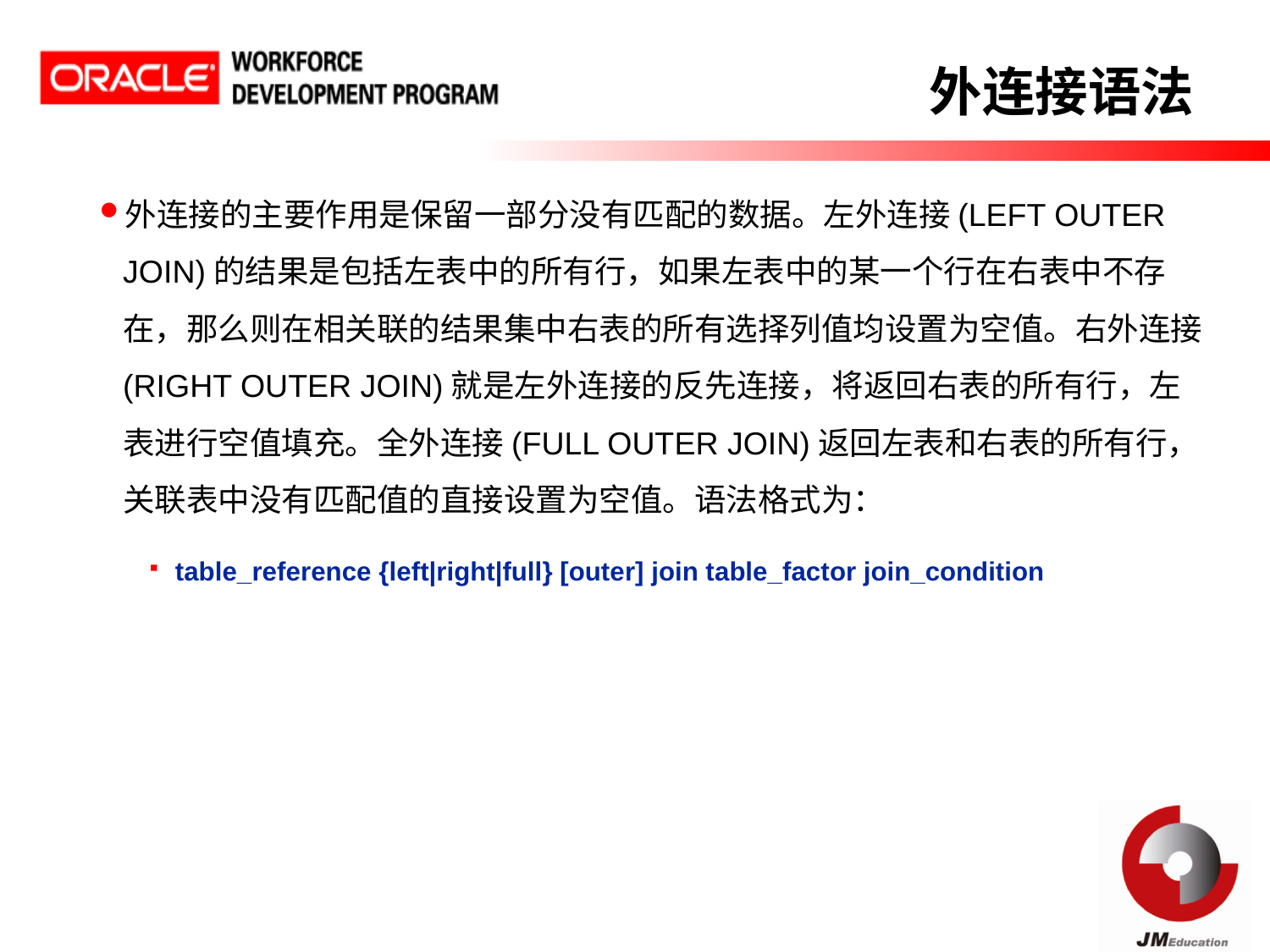

外连接语法
外连接的主要作用是保留一部分没有匹配的数据。左外连接(LEFT OUTER JOIN)的结果是包括左表中的所有行，如果左表中的某一个行在右表中不存在，那么则在相关联的结果集中右表的所有选择列值均设置为空值。右外连接(RIGHT OUTER JOIN)就是左外连接的反先连接，将返回右表的所有行，左表进行空值填充。全外连接(FULL OUTER JOIN)返回左表和右表的所有行，关联表中没有匹配值的直接设置为空值。语法格式为：
table_reference {left|right|full} [outer] join table_factor join_condition